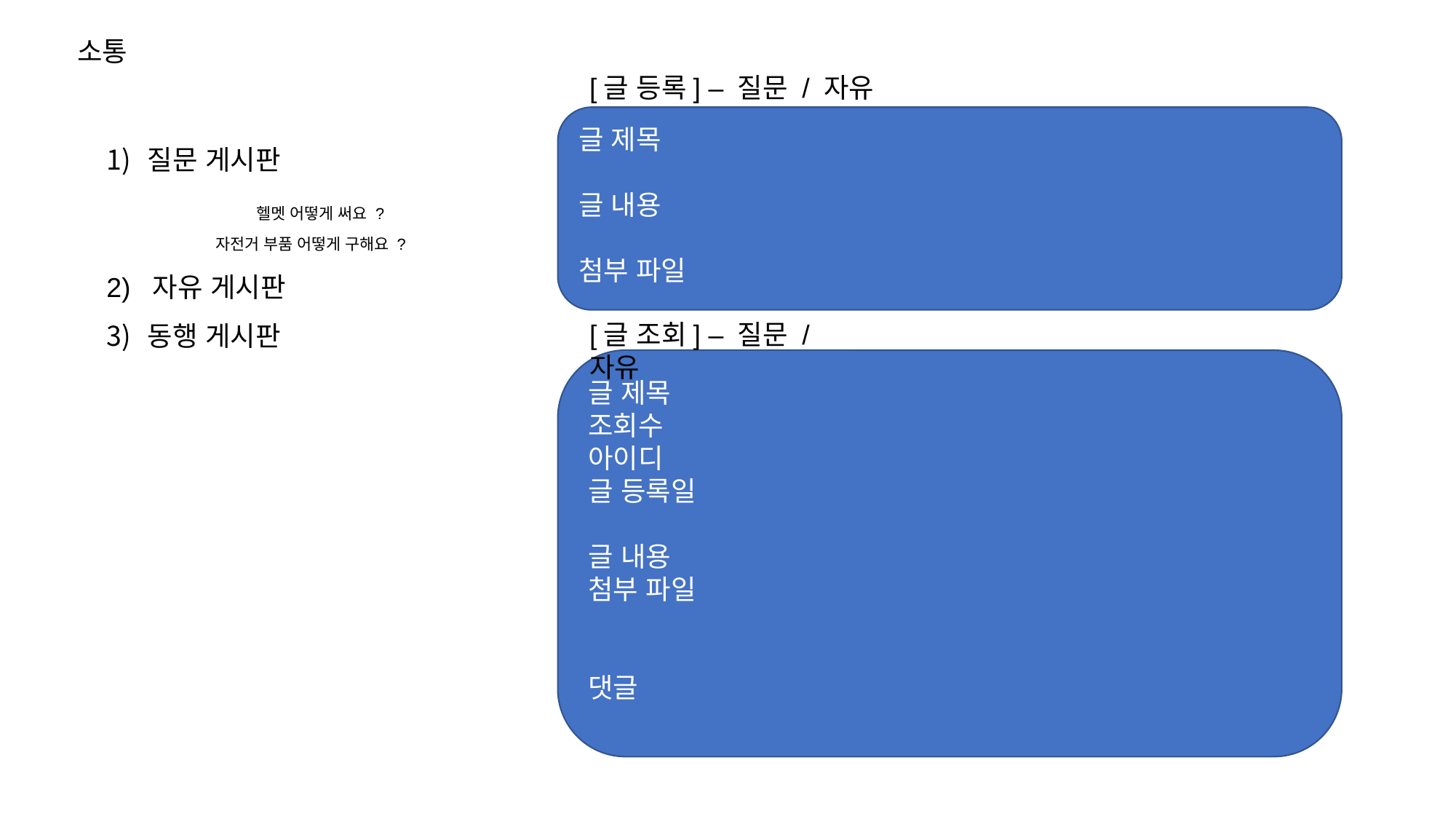

소통
[글 등록] – 질문 / 자유
글 제목

글 내용

첨부 파일

질문 게시판
	헬멧 어떻게 써요 ?
	자전거 부품 어떻게 구해요 ?
2)  자유 게시판
동행 게시판

[글 조회] – 질문 / 자유
글 제목
조회수
아이디
글 등록일

글 내용
첨부 파일

댓글